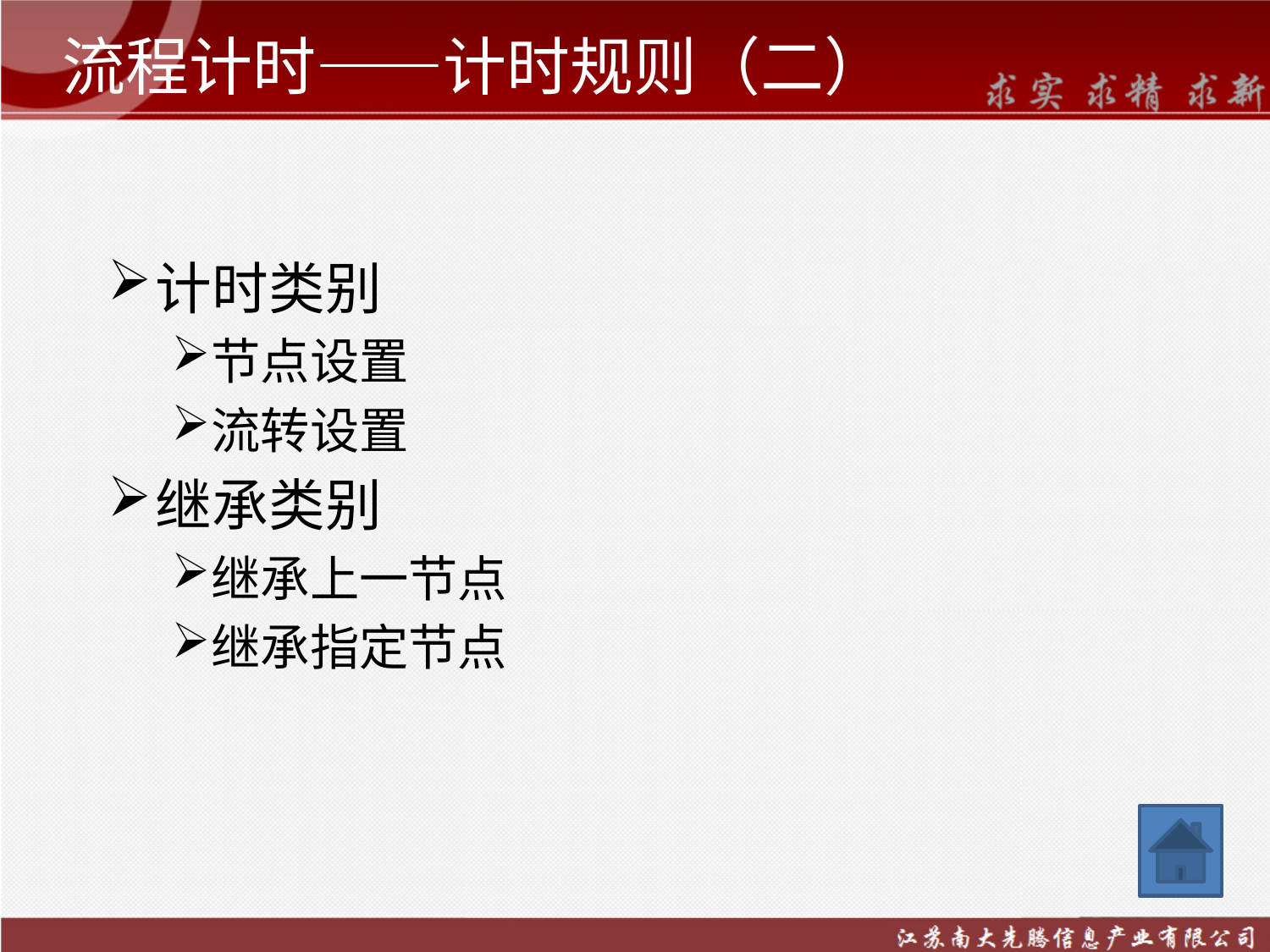

# 流程计时——计时规则（二）
计时类别
节点设置
流转设置
继承类别
继承上一节点
继承指定节点